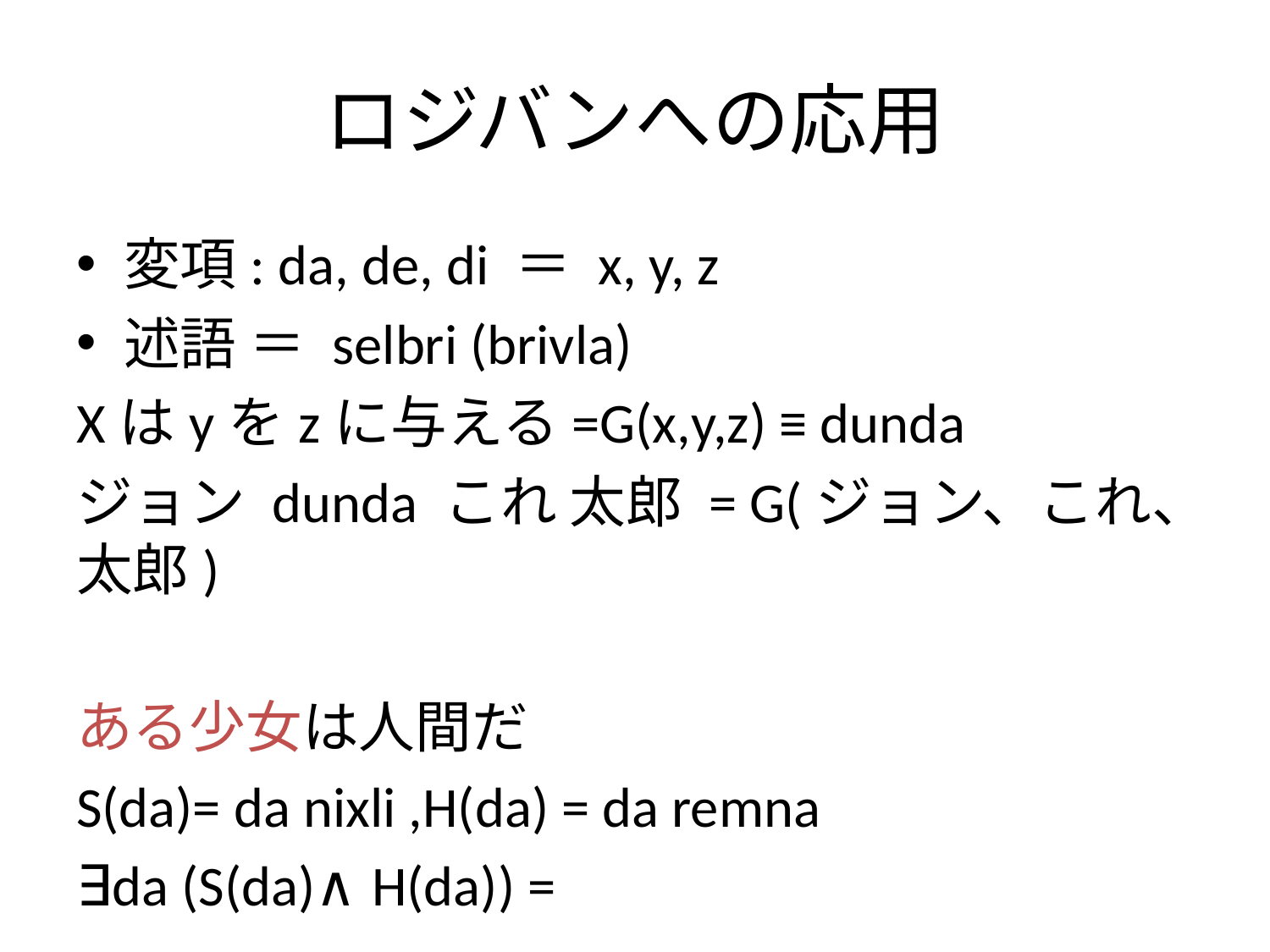

# ロジバンへの応用
変項: da, de, di ＝ x, y, z
述語 ＝ selbri (brivla)
Xはyをzに与える=G(x,y,z) ≡ dunda
ジョン dunda これ 太郎 = G(ジョン、これ、太郎)

ある少女は人間だ
S(da)= da nixli ,H(da) = da remna
∃da (S(da)∧H(da)) =